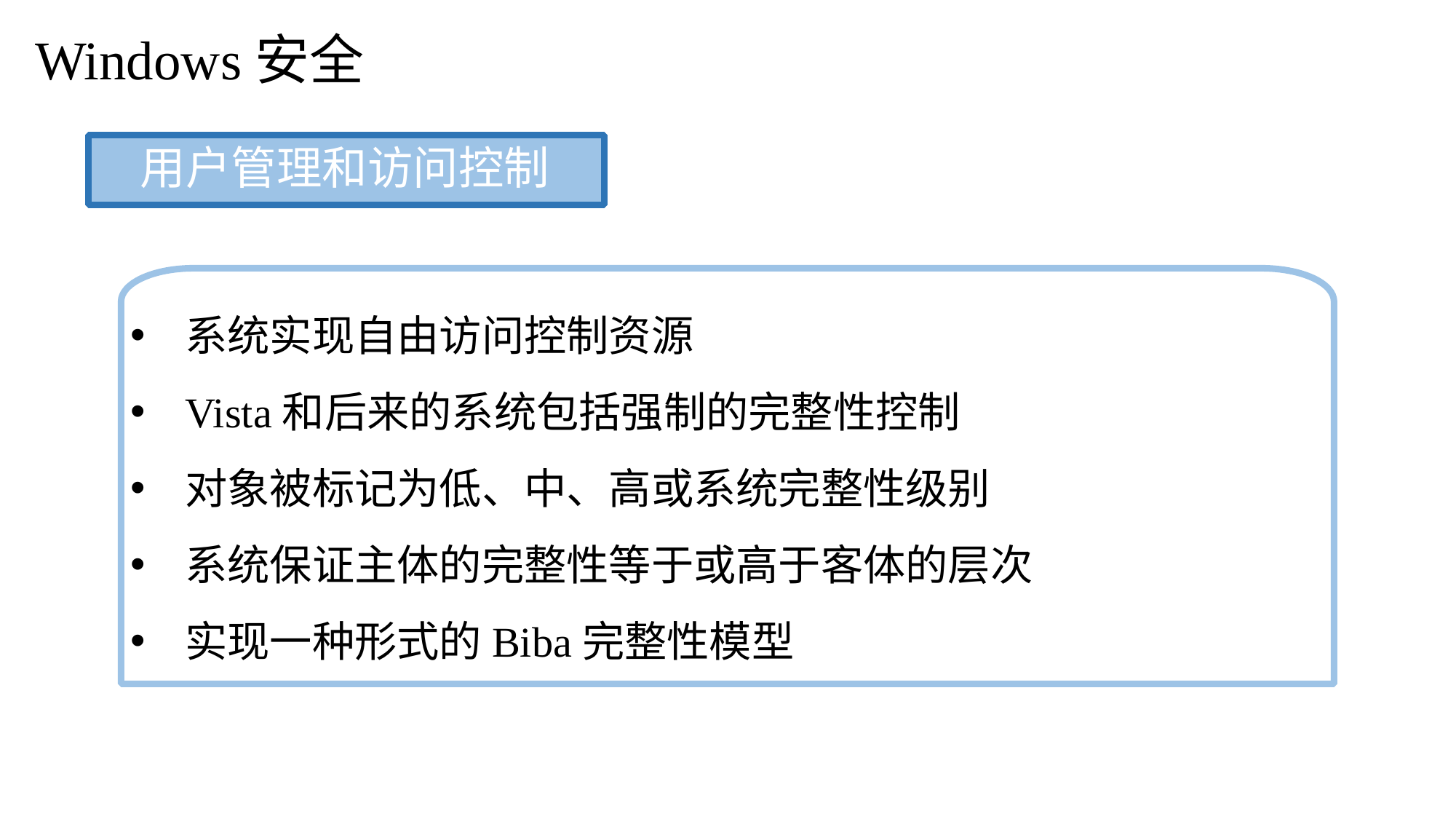

Windows安全

用户管理和访问控制
系统实现自由访问控制资源
Vista和后来的系统包括强制的完整性控制
对象被标记为低、中、高或系统完整性级别
系统保证主体的完整性等于或高于客体的层次
实现一种形式的Biba完整性模型